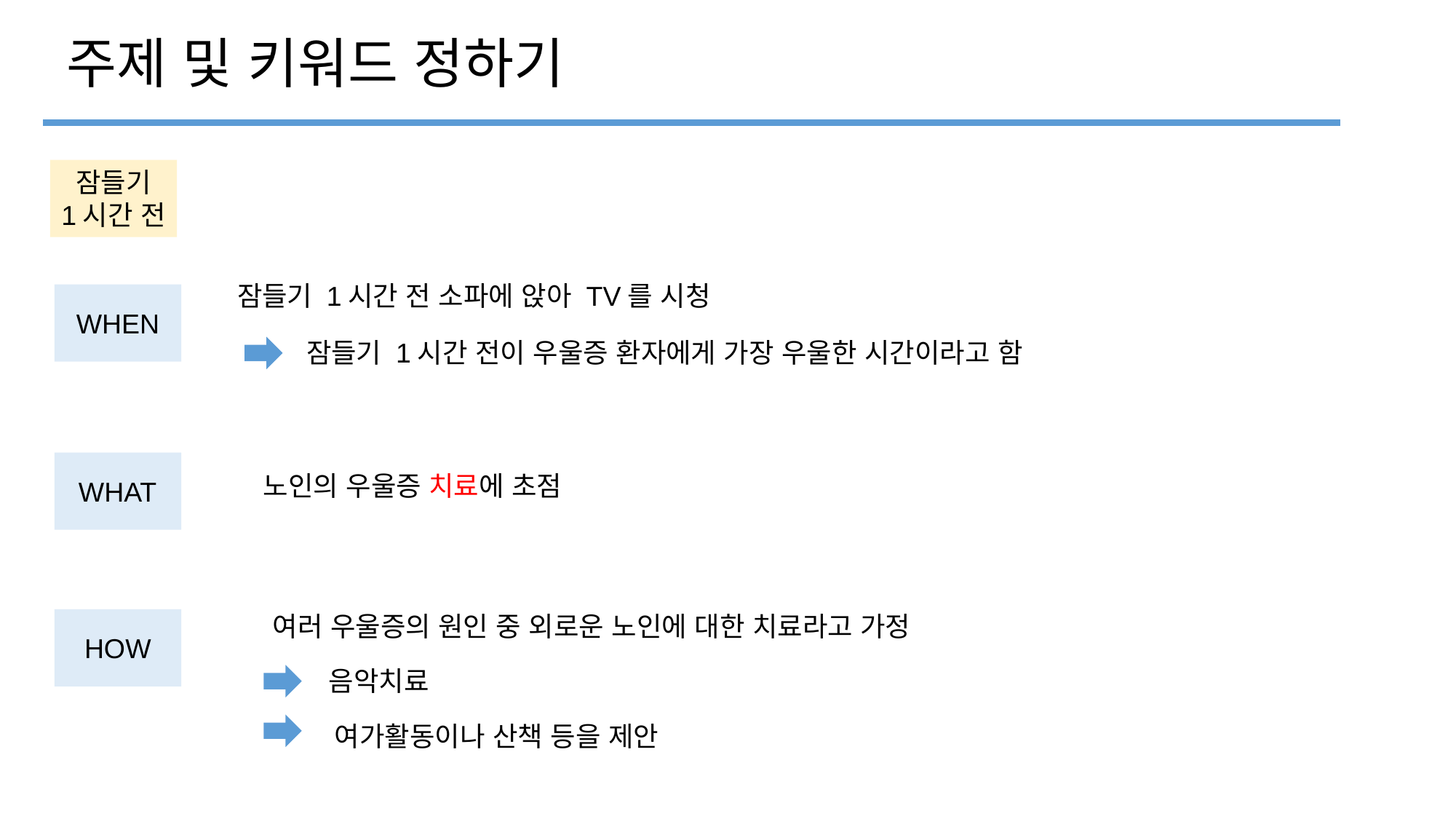

주제 및 키워드 정하기
잠들기
1시간 전

잠들기 1시간 전 소파에 앉아 TV를 시청

WHEN
잠들기 1시간 전이 우울증 환자에게 가장 우울한 시간이라고 함

노인의 우울증 치료에 초점
WHAT
여러 우울증의 원인 중 외로운 노인에 대한 치료라고 가정

HOW
음악치료

여가활동이나 산책 등을 제안